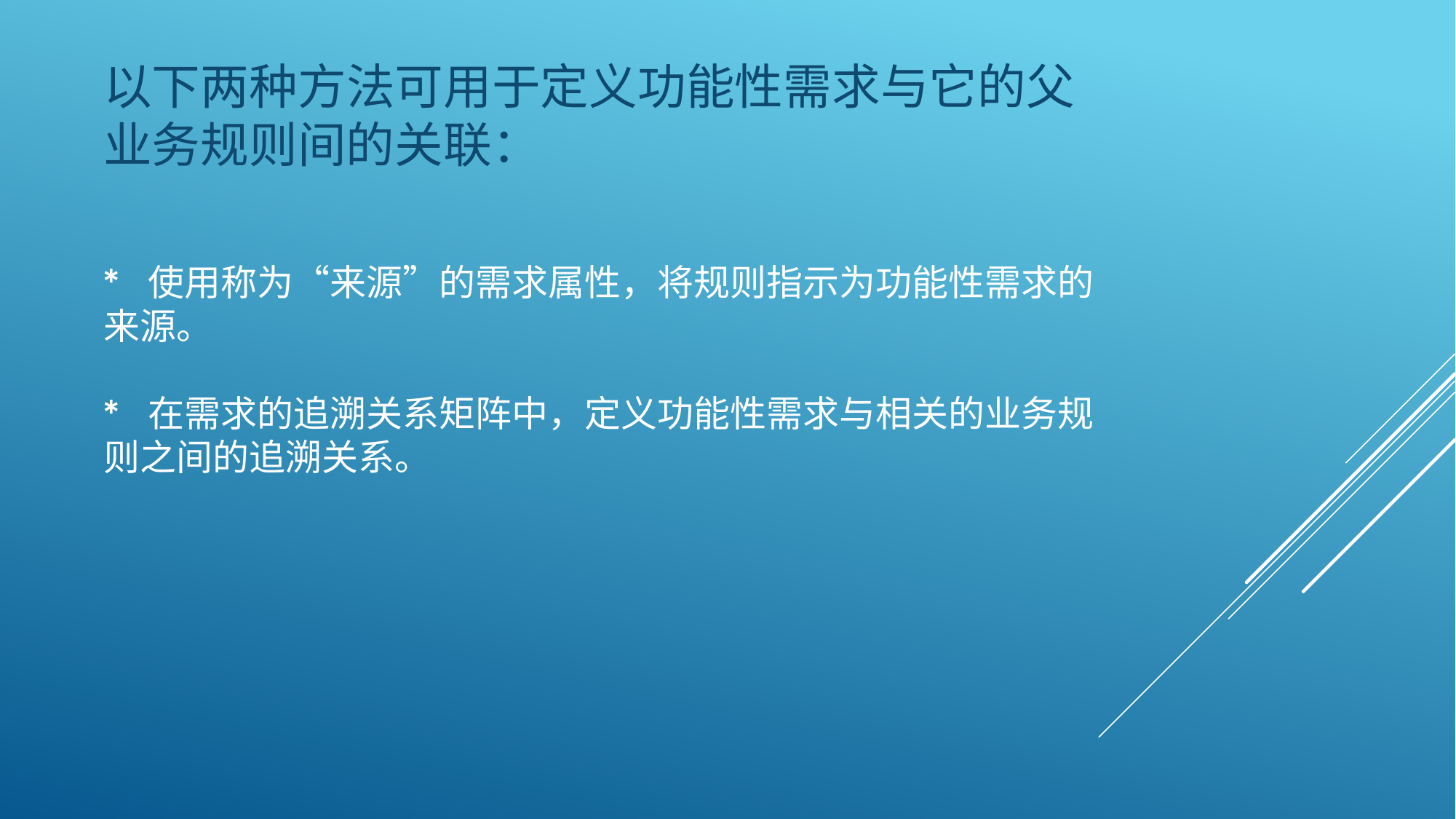

# 以下两种方法可用于定义功能性需求与它的父业务规则间的关联： *  使用称为“来源”的需求属性，将规则指示为功能性需求的来源。 *  在需求的追溯关系矩阵中，定义功能性需求与相关的业务规则之间的追溯关系。